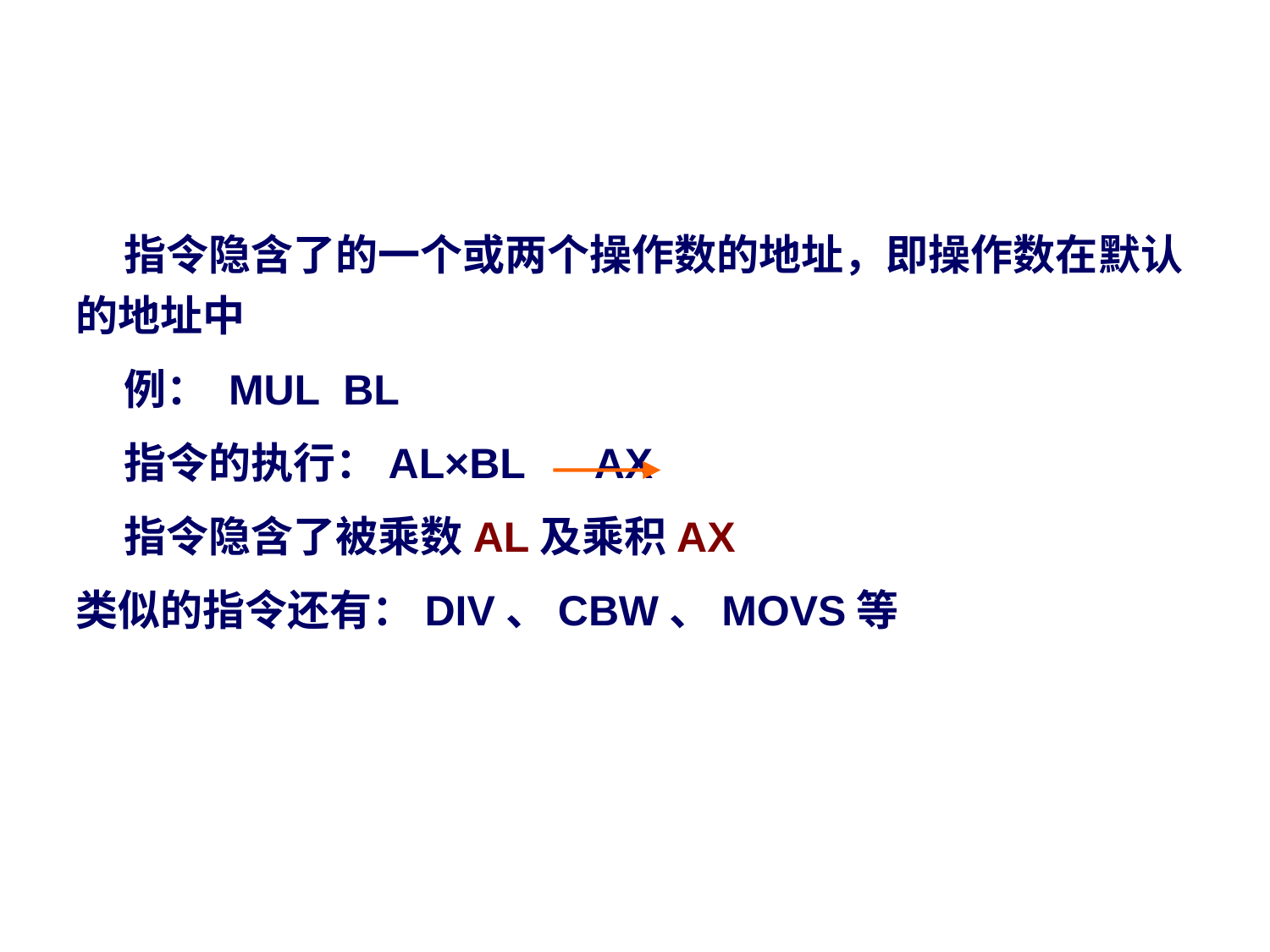

# 八、隐含寻址
    指令隐含了的一个或两个操作数的地址，即操作数在默认的地址中
    例： MUL  BL
    指令的执行：AL×BL      AX
    指令隐含了被乘数AL及乘积AX
类似的指令还有：DIV、CBW、MOVS等